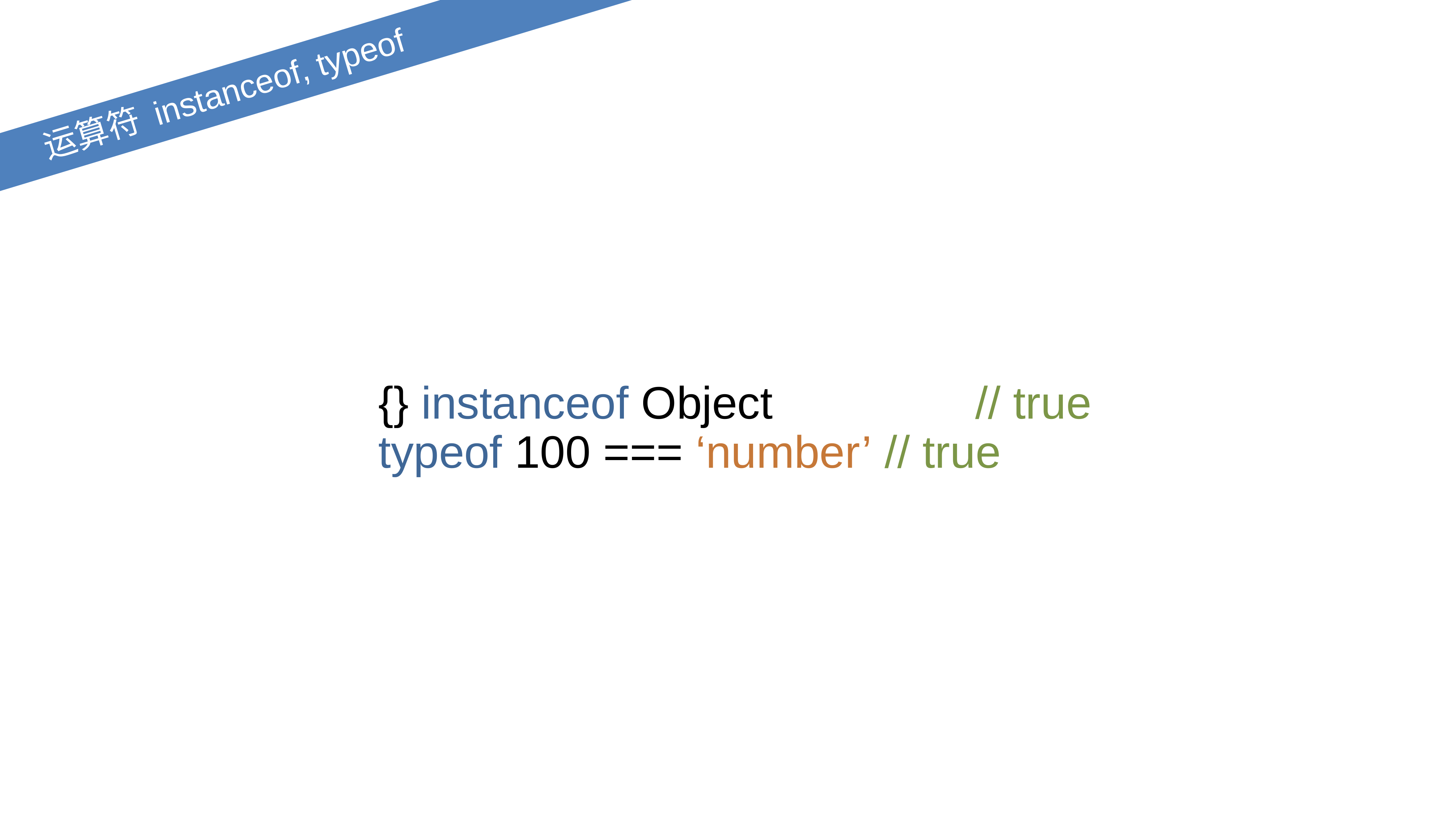

运算符 instanceof, typeof
{} instanceof Object                // true
typeof 100 === ‘number’ // true
18